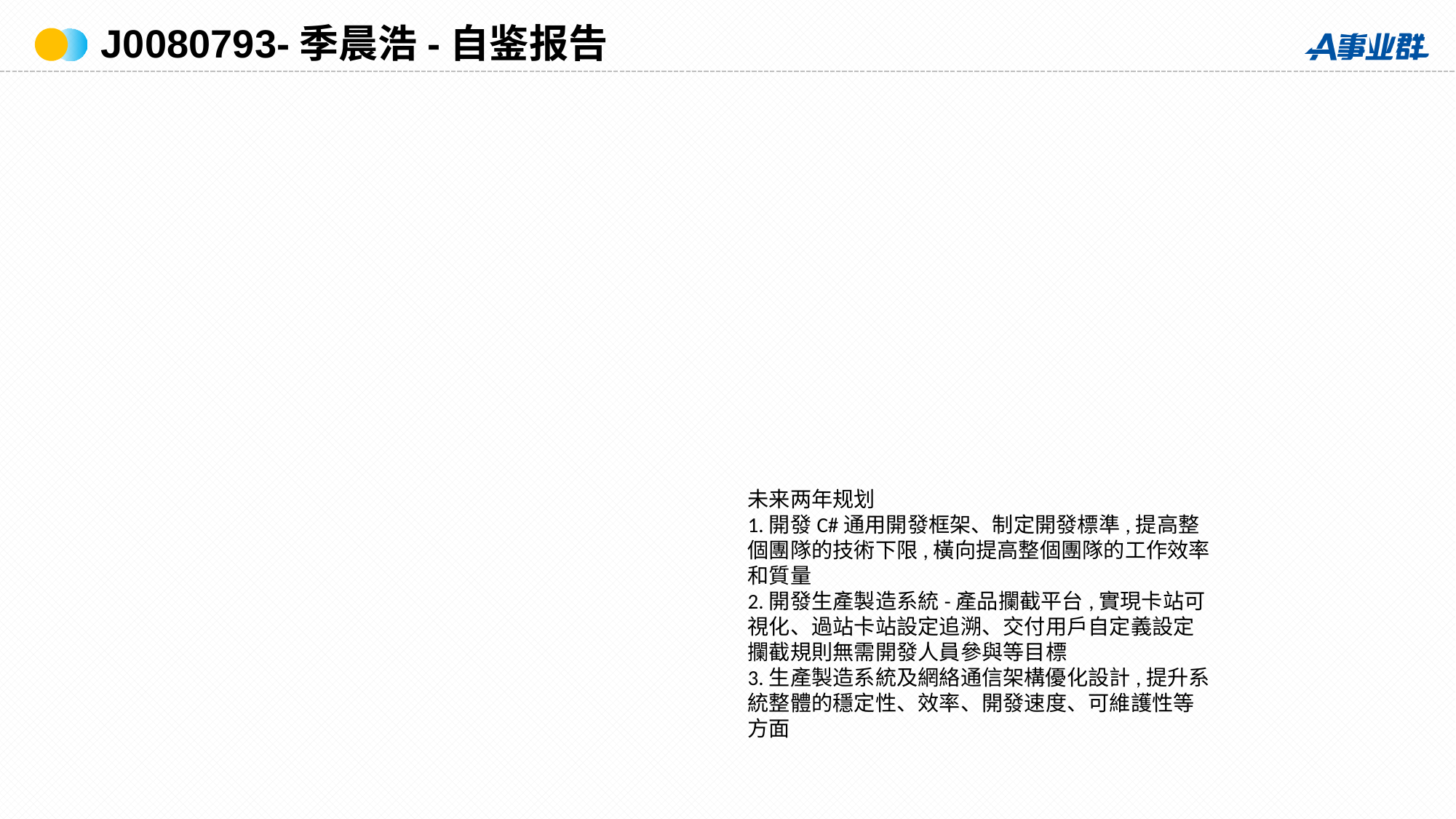

J0080793-季晨浩-自鉴报告
未来两年规划
1.開發C#通用開發框架、制定開發標準,提高整個團隊的技術下限,橫向提高整個團隊的工作效率和質量
2.開發生產製造系統-產品攔截平台,實現卡站可視化、過站卡站設定追溯、交付用戶自定義設定攔截規則無需開發人員參與等目標
3.生產製造系統及網絡通信架構優化設計,提升系統整體的穩定性、效率、開發速度、可維護性等方面